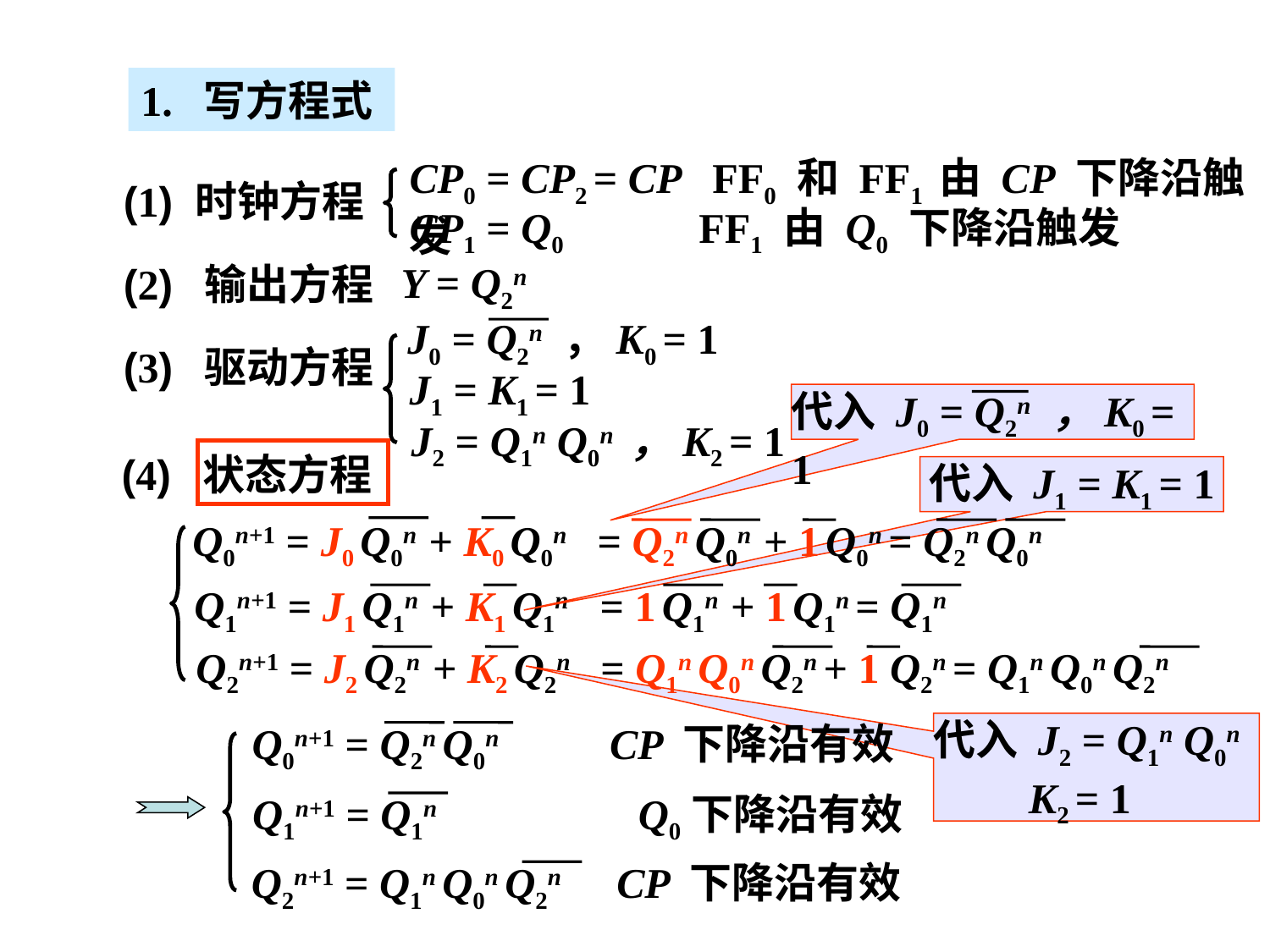

1.  写方程式
CP0 = CP2 = CP   FF0 和 FF1 由 CP 下降沿触发

CP1 = Q0                      FF1 由 Q0 下降沿触发
(1) 时钟方程
(2)  输出方程
Y = Q2n
J0 = Q2n ，K0 = 1

(3)  驱动方程
J1 = K1 = 1
代入 J0 = Q2n ，K0 = 1

J2 = Q1n Q0n ，K2 = 1

(4)  状态方程
代入 J1 = K1 = 1
Q0n+1 = J0 Q0n  + K0 Q0n

= Q2n Q0n  + 1 Q0n = Q2n Q0n

Q1n+1 = J1 Q1n  + K1 Q1n

 = 1 Q1n  + 1 Q1n = Q1n

Q2n+1 = J2 Q2n  + K2 Q2n

= Q1n Q0n Q2n + 1 Q2n = Q1n Q0n Q2n

代入 J2 = Q1n Q0n
         K2 = 1
Q0n+1 = Q2n Q0n                  CP 下降沿有效

Q1n+1 = Q1n                   Q0下降沿有效

Q2n+1 = Q1n Q0n Q2n         CP 下降沿有效